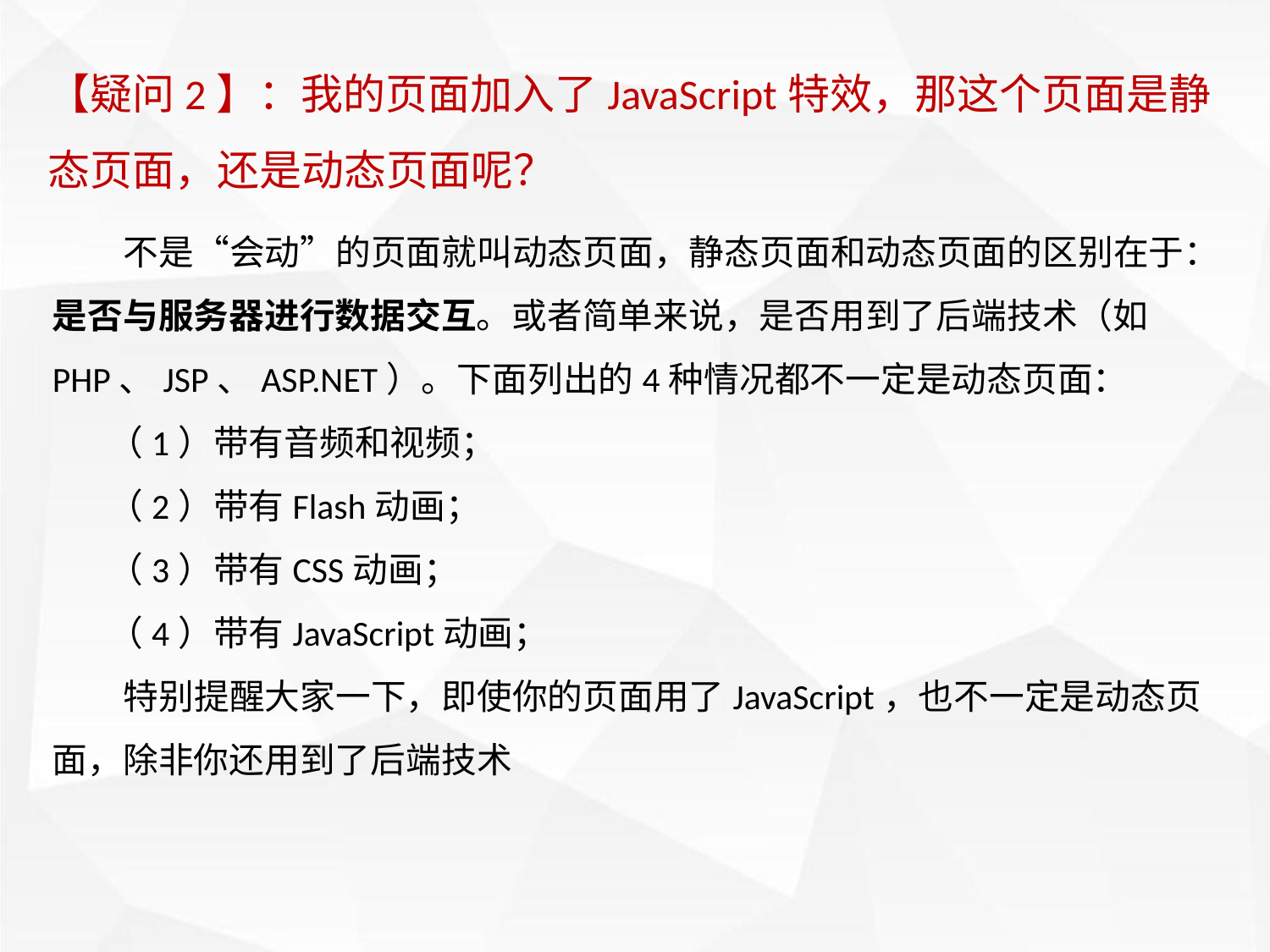

【疑问2】：我的页面加入了JavaScript特效，那这个页面是静态页面，还是动态页面呢？
        不是“会动”的页面就叫动态页面，静态页面和动态页面的区别在于：是否与服务器进行数据交互。或者简单来说，是否用到了后端技术（如PHP、JSP、ASP.NET）。下面列出的4种情况都不一定是动态页面：
      （1）带有音频和视频；
      （2）带有Flash动画；
      （3）带有CSS动画；
      （4）带有JavaScript动画；
        特别提醒大家一下，即使你的页面用了JavaScript，也不一定是动态页面，除非你还用到了后端技术